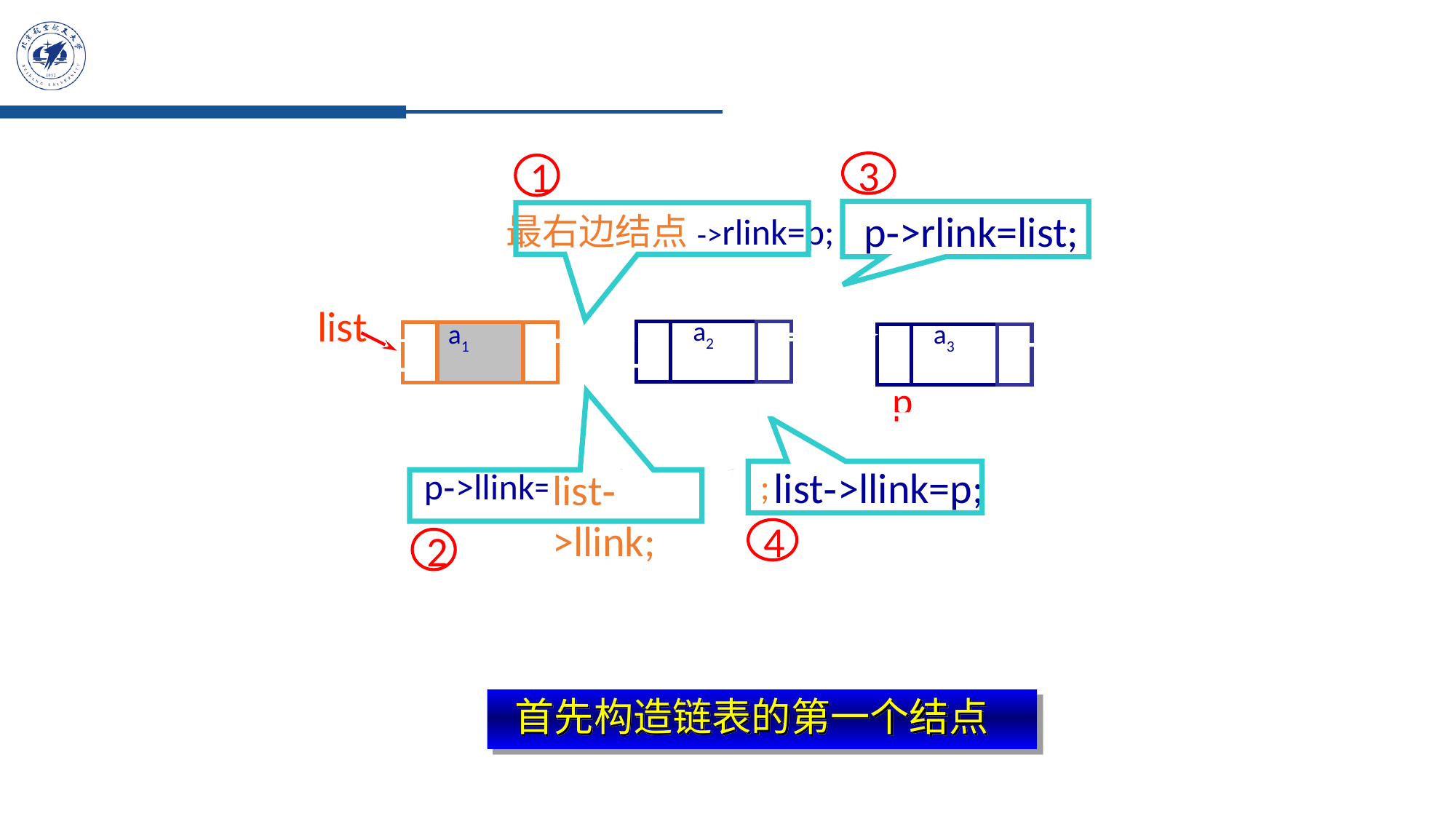

3

p->rlink=list;

1

最右边结点->rlink=p;

…
list

a1

a2

p
a3

p

list->llink=p;

4

list->llink;

p->llink= 最右边结点;

2

首先构造链表的第一个结点